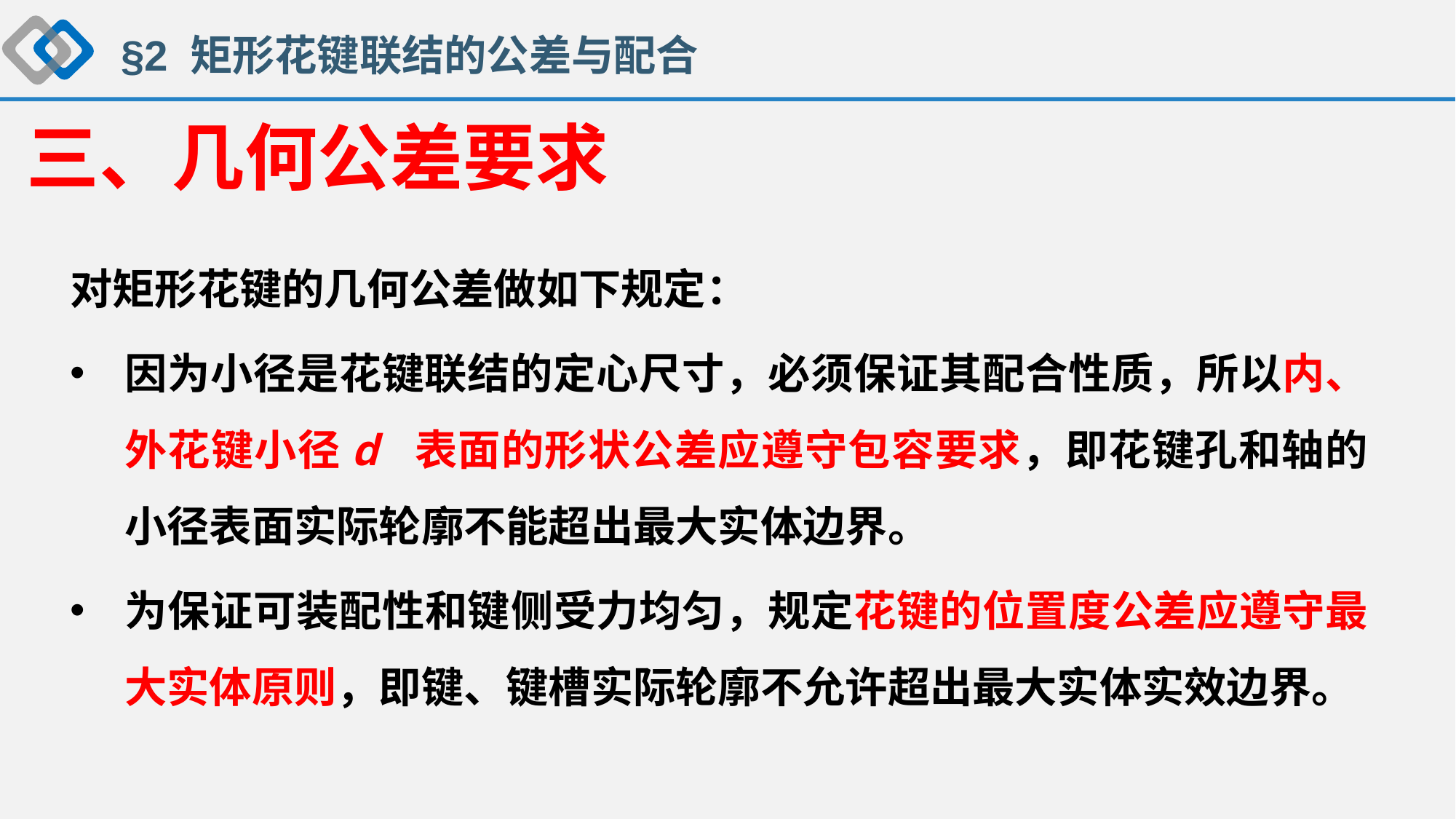

§2 矩形花键联结的公差与配合
# 三、几何公差要求
对矩形花键的几何公差做如下规定：
因为小径是花键联结的定心尺寸，必须保证其配合性质，所以内、外花键小径d 表面的形状公差应遵守包容要求，即花键孔和轴的小径表面实际轮廓不能超出最大实体边界。
为保证可装配性和键侧受力均匀，规定花键的位置度公差应遵守最大实体原则，即键、键槽实际轮廓不允许超出最大实体实效边界。